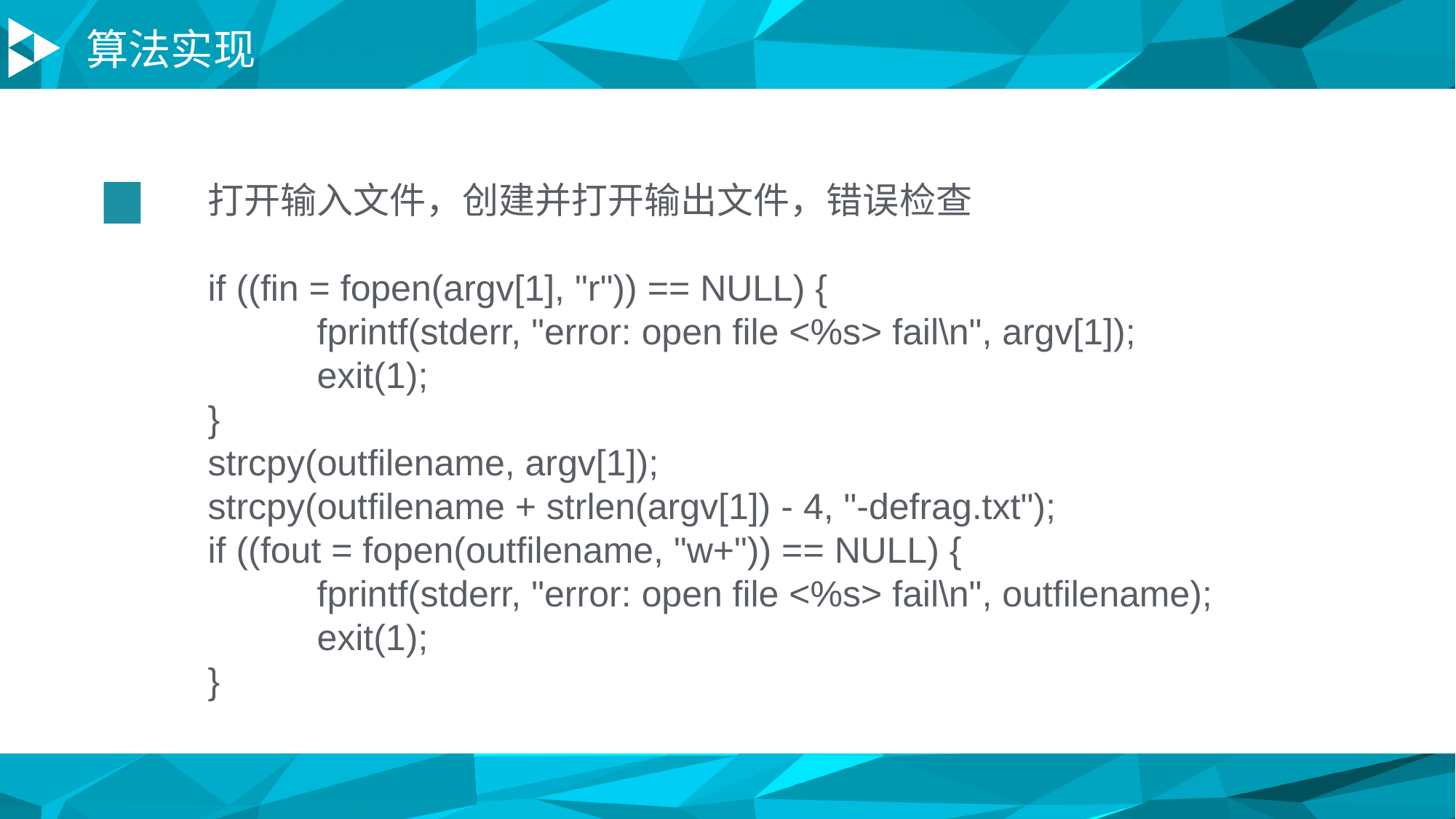

算法实现
打开输入文件，创建并打开输出文件，错误检查

if ((fin = fopen(argv[1], "r")) == NULL) {
	fprintf(stderr, "error: open file <%s> fail\n", argv[1]);
	exit(1);
}
strcpy(outfilename, argv[1]);
strcpy(outfilename + strlen(argv[1]) - 4, "-defrag.txt");
if ((fout = fopen(outfilename, "w+")) == NULL) {
	fprintf(stderr, "error: open file <%s> fail\n", outfilename);
	exit(1);
}